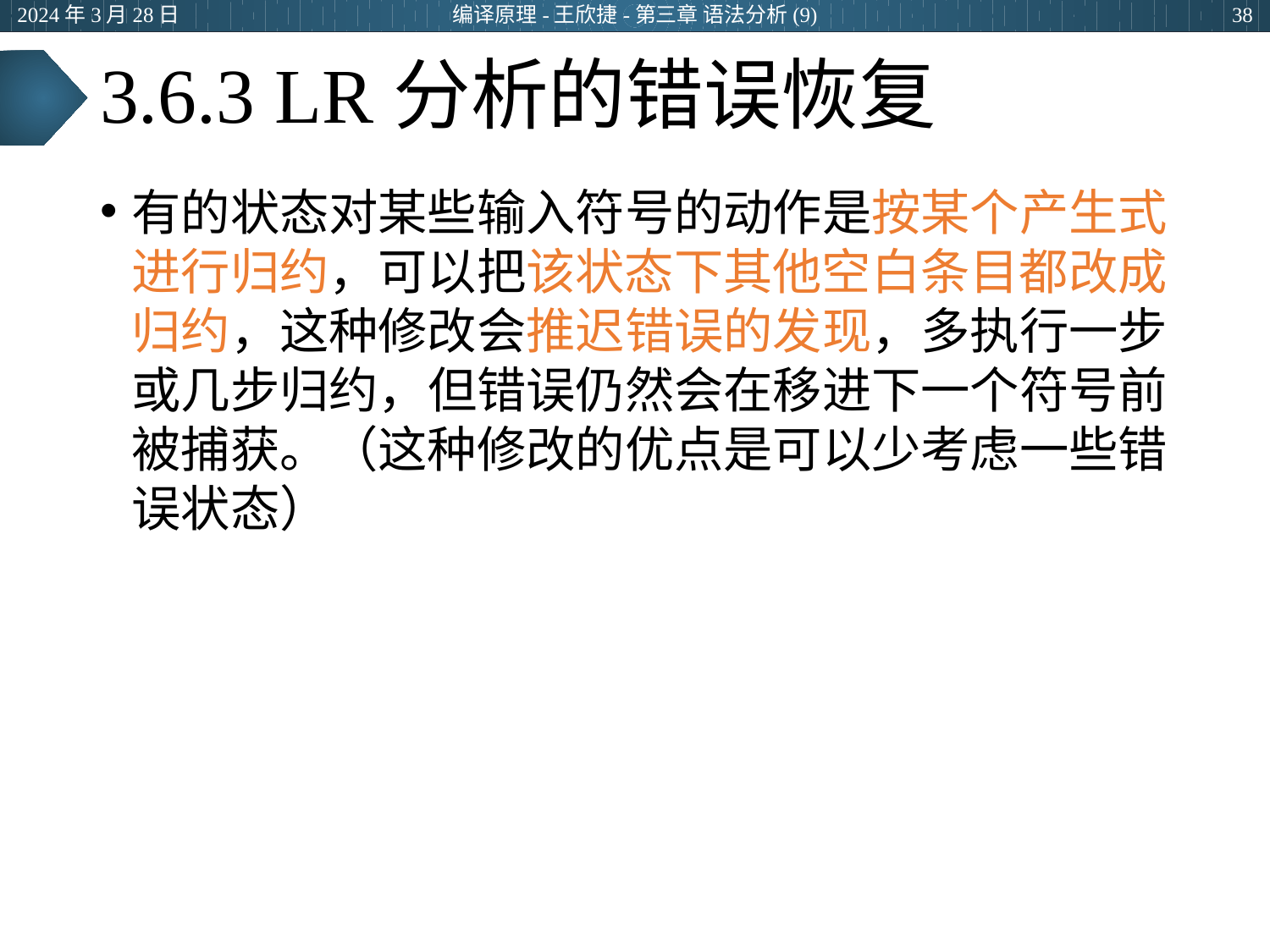

2024年3月28日
编译原理-王欣捷-第三章 语法分析(9)
38
# 3.6.3 LR分析的错误恢复
有的状态对某些输入符号的动作是按某个产生式进行归约，可以把该状态下其他空白条目都改成归约，这种修改会推迟错误的发现，多执行一步或几步归约，但错误仍然会在移进下一个符号前被捕获。（这种修改的优点是可以少考虑一些错误状态）